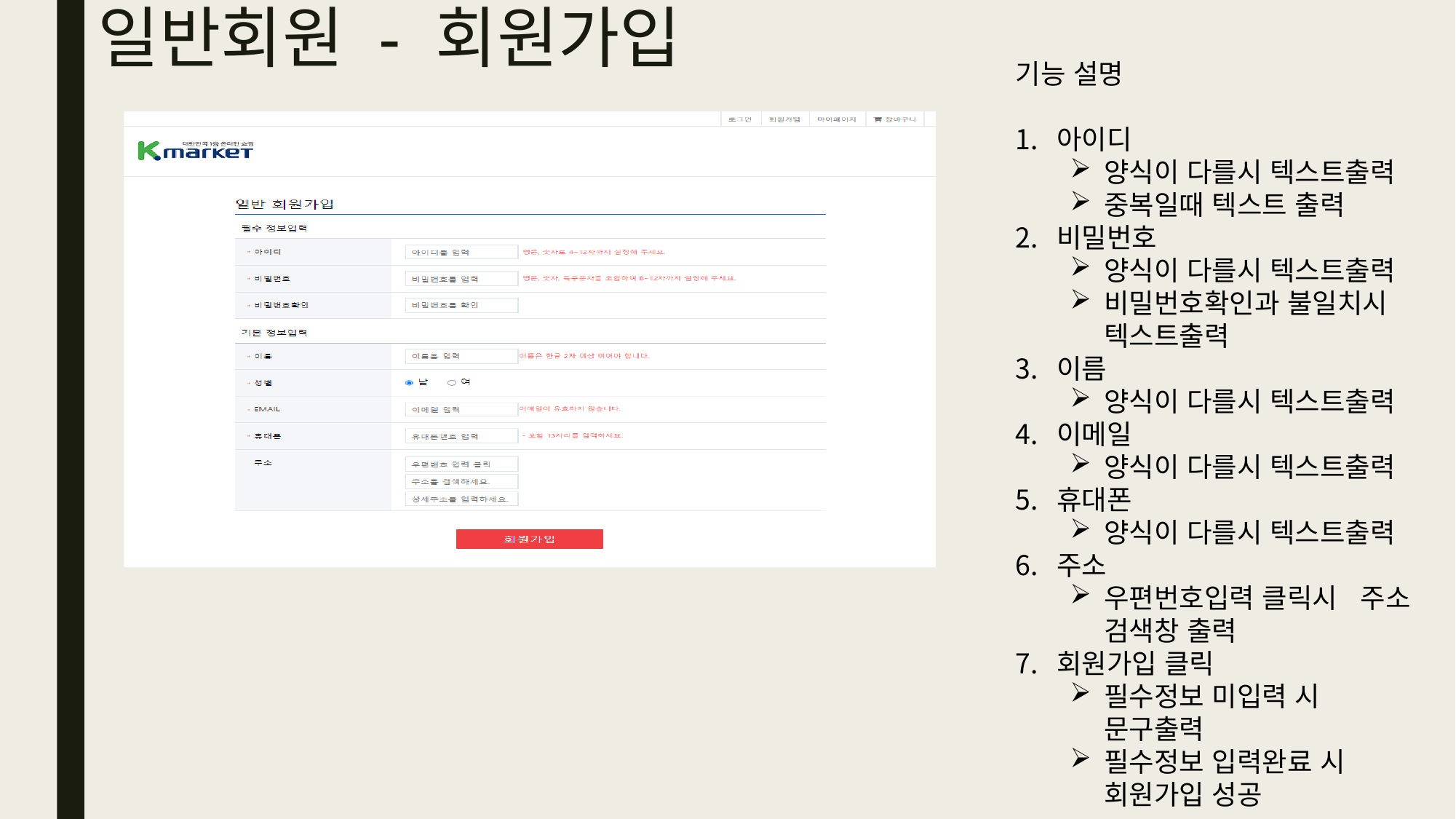

# 일반회원 - 회원가입
기능 설명

아이디
양식이 다를시 텍스트출력
중복일때 텍스트 출력
비밀번호
양식이 다를시 텍스트출력
비밀번호확인과 불일치시 텍스트출력
이름
양식이 다를시 텍스트출력
이메일
양식이 다를시 텍스트출력
휴대폰
양식이 다를시 텍스트출력
주소
우편번호입력 클릭시   주소 검색창 출력
회원가입 클릭
필수정보 미입력 시 문구출력
필수정보 입력완료 시 회원가입 성공